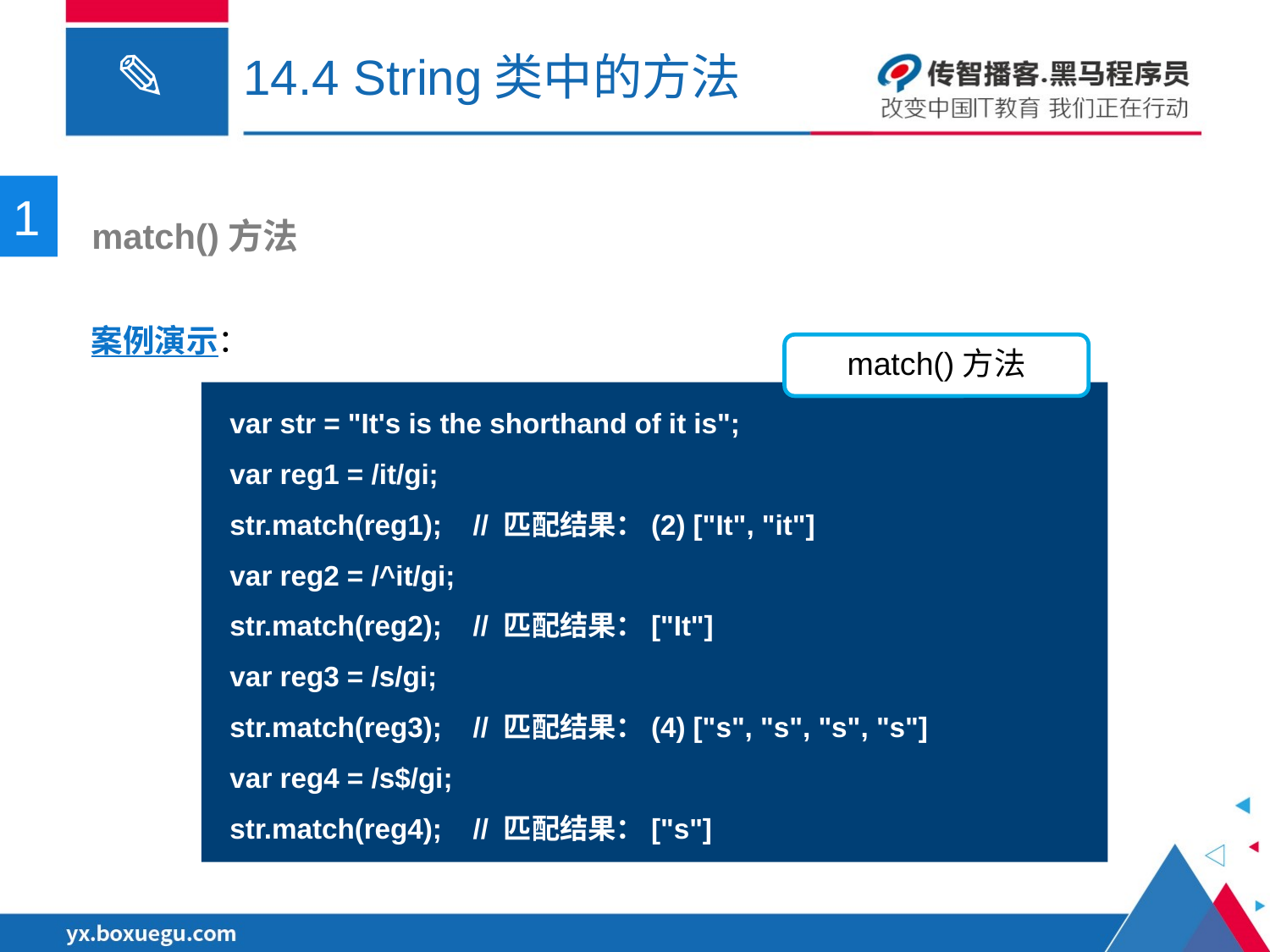

# 14.4 String类中的方法

1
  match()方法
案例演示：
match()方法

var str = "It's is the shorthand of it is";
var reg1 = /it/gi;
str.match(reg1);    // 匹配结果：(2) ["It", "it"]
var reg2 = /^it/gi;
str.match(reg2);    // 匹配结果：["It"]
var reg3 = /s/gi;
str.match(reg3);    // 匹配结果：(4) ["s", "s", "s", "s"]
var reg4 = /s$/gi;
str.match(reg4);    // 匹配结果：["s"]